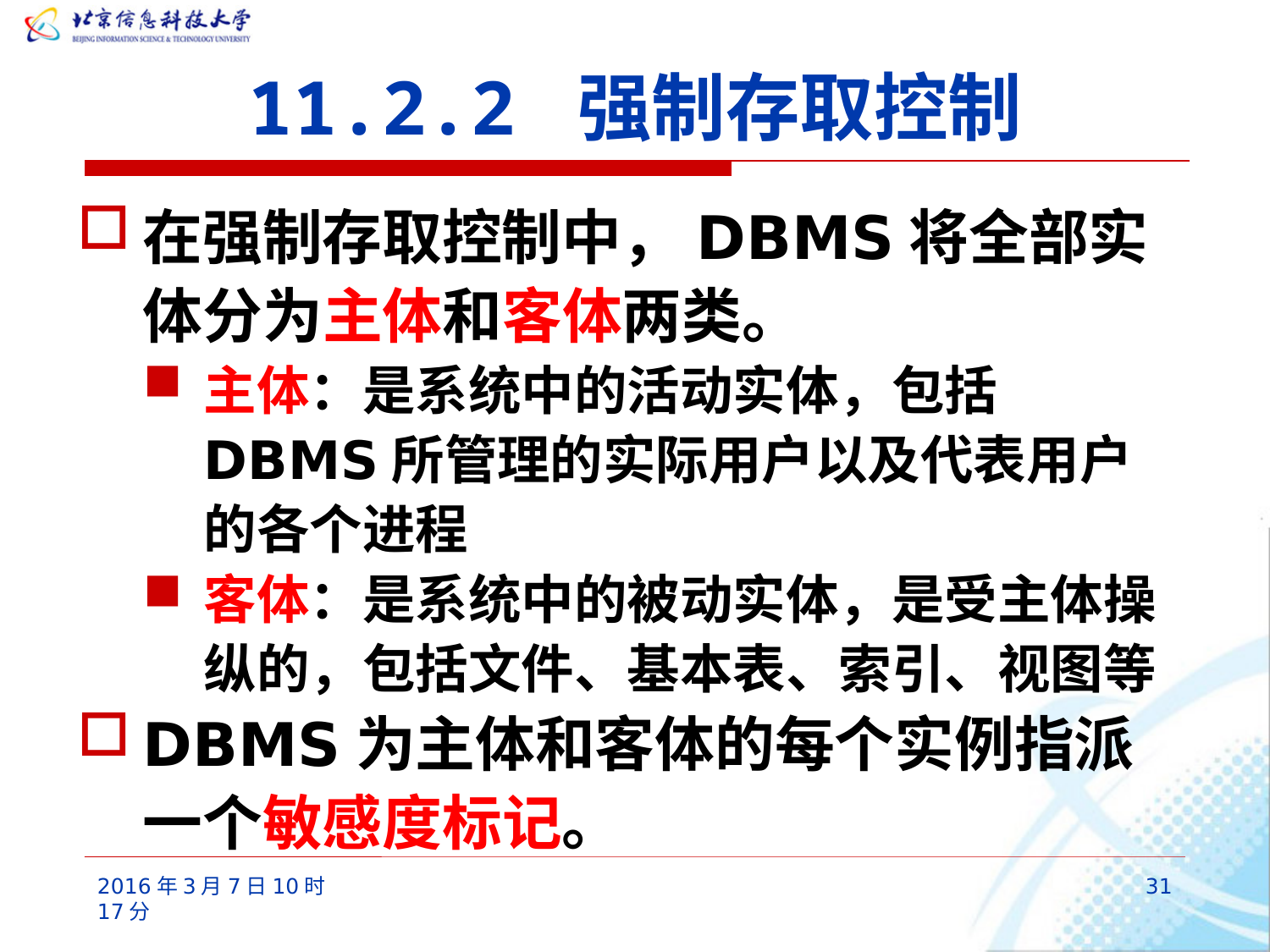

# 11.2.2 强制存取控制
在强制存取控制中，DBMS将全部实体分为主体和客体两类。
主体：是系统中的活动实体，包括DBMS所管理的实际用户以及代表用户的各个进程
客体：是系统中的被动实体，是受主体操纵的，包括文件、基本表、索引、视图等
DBMS为主体和客体的每个实例指派一个敏感度标记。
2016年3月7日10时17分
31